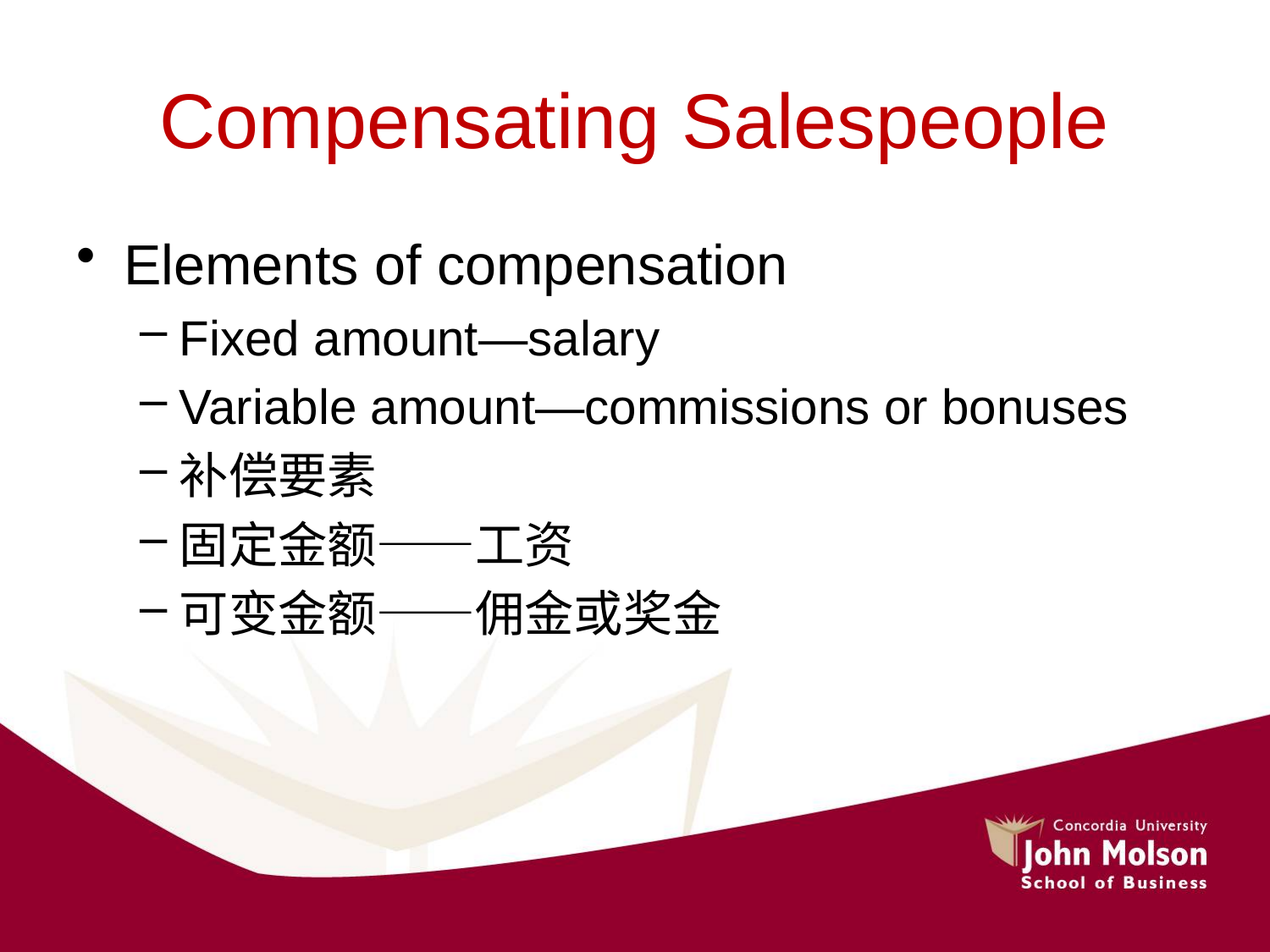

# Compensating Salespeople
Elements of compensation
Fixed amount—salary
Variable amount—commissions or bonuses
补偿要素
固定金额——工资
可变金额——佣金或奖金